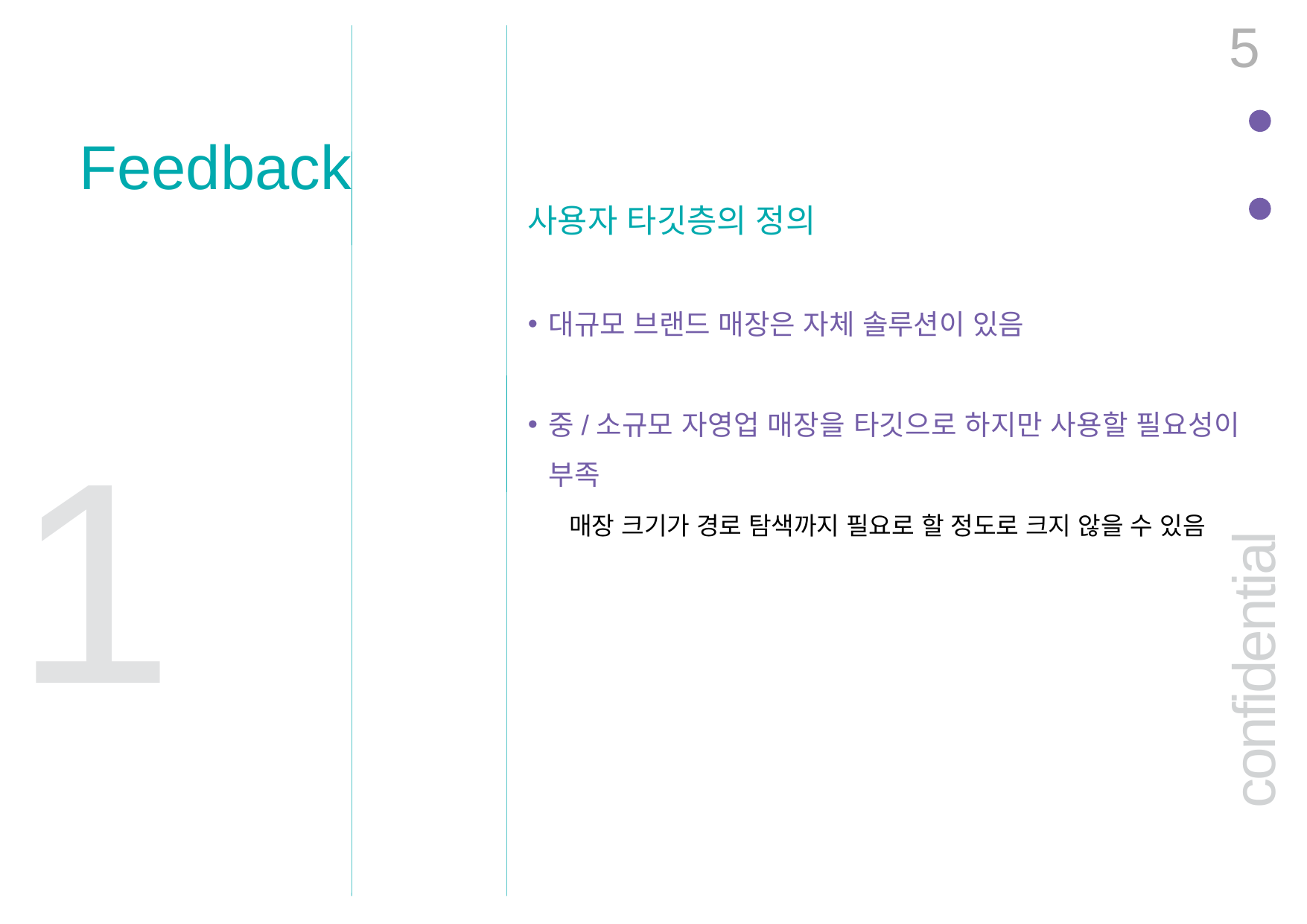

5

Feedback

사용자 타깃층의 정의

대규모 브랜드 매장은 자체 솔루션이 있음

중/소규모 자영업 매장을 타깃으로 하지만 사용할 필요성이 부족
 매장 크기가 경로 탐색까지 필요로 할 정도로 크지 않을 수 있음
1
confidential